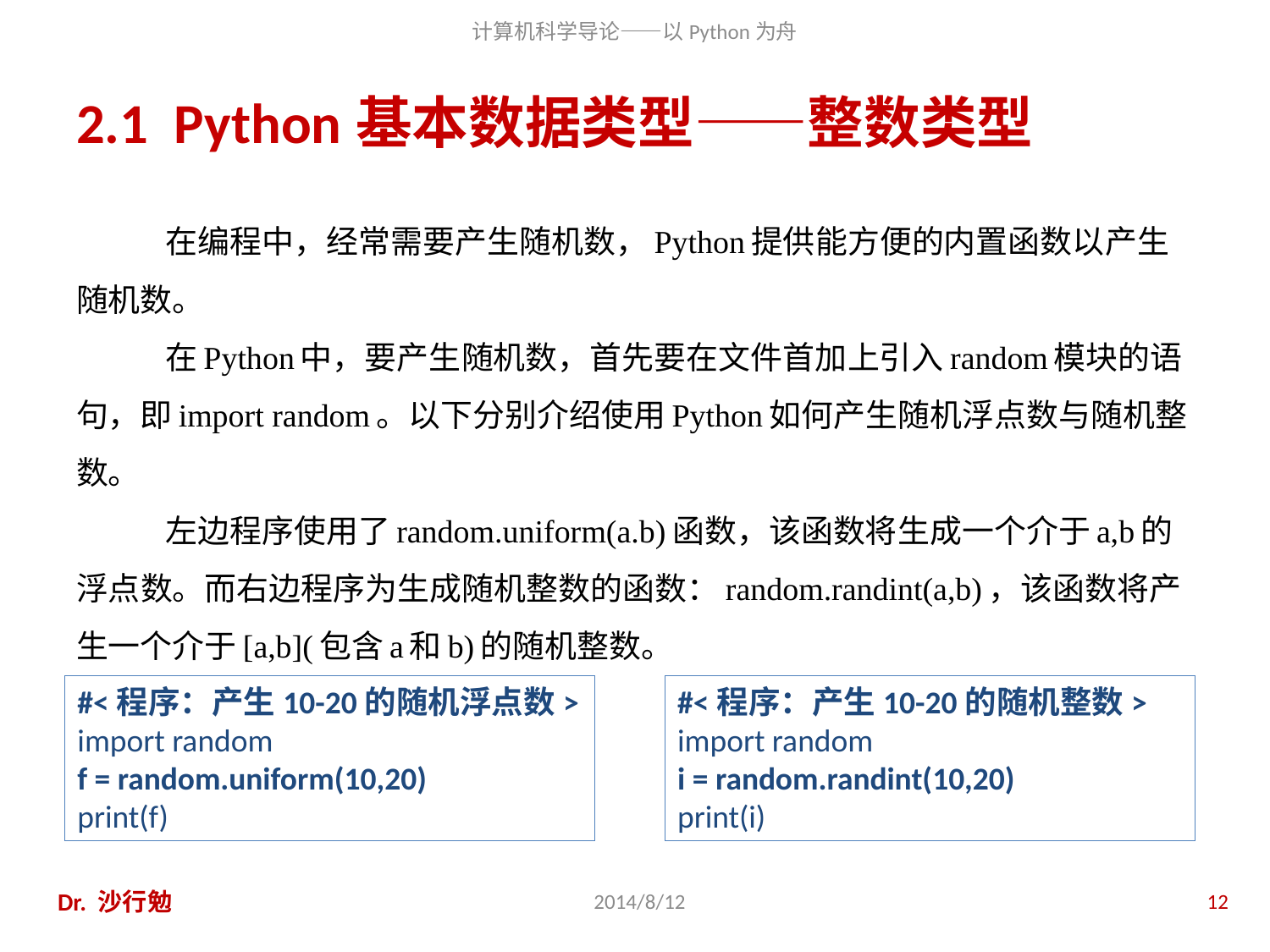

# 2.1  Python基本数据类型——整数类型
在编程中，经常需要产生随机数，Python提供能方便的内置函数以产生随机数。
在Python中，要产生随机数，首先要在文件首加上引入random模块的语句，即import random。以下分别介绍使用Python如何产生随机浮点数与随机整数。
左边程序使用了random.uniform(a.b)函数，该函数将生成一个介于a,b的浮点数。而右边程序为生成随机整数的函数：random.randint(a,b)，该函数将产生一个介于[a,b](包含a和b)的随机整数。
#<程序：产生10-20的随机浮点数>
import random
f = random.uniform(10,20)
print(f)
#<程序：产生10-20的随机整数>
import random
i = random.randint(10,20)
print(i)
Dr. 沙行勉
2014/8/12
12